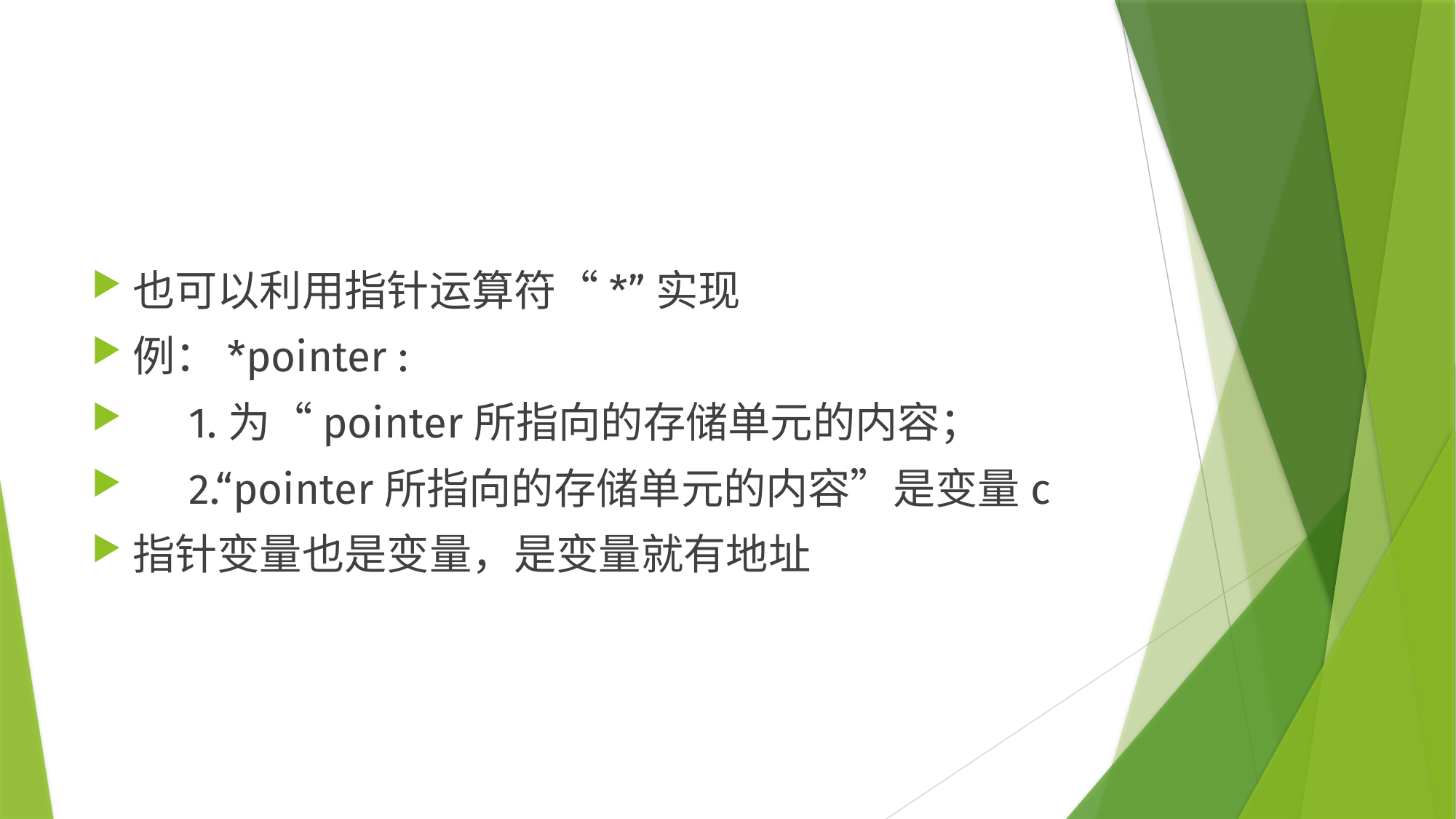

#
也可以利用指针运算符“*”实现
例：*pointer :
     1.为“pointer所指向的存储单元的内容；
     2.“pointer所指向的存储单元的内容”是变量c
指针变量也是变量，是变量就有地址